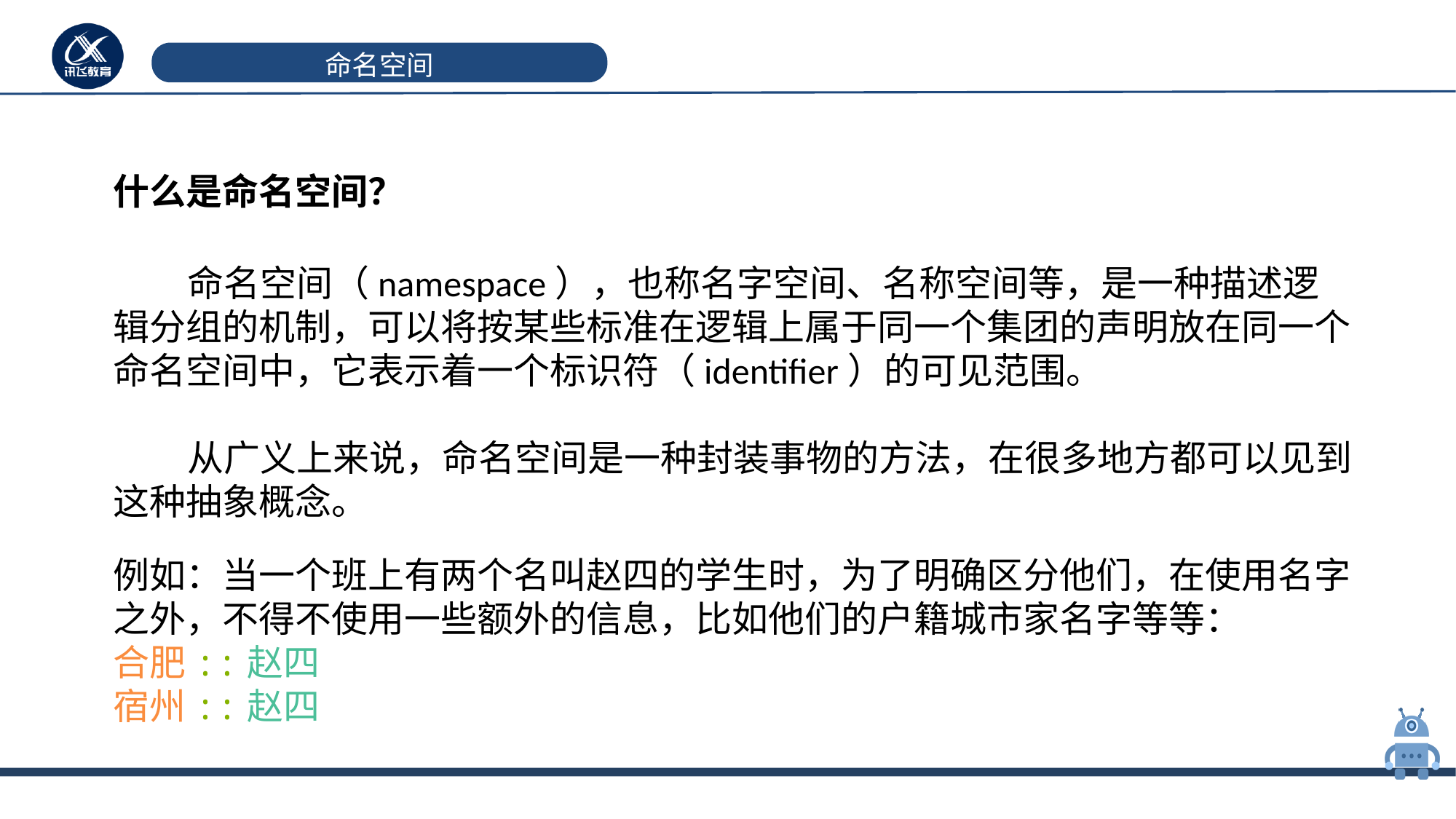

# 命名空间
什么是命名空间？
        命名空间（namespace），也称名字空间、名称空间等，是一种描述逻辑分组的机制，可以将按某些标准在逻辑上属于同一个集团的声明放在同一个命名空间中，它表示着一个标识符（identifier）的可见范围。

        从广义上来说，命名空间是一种封装事物的方法，在很多地方都可以见到这种抽象概念。
例如：当一个班上有两个名叫赵四的学生时，为了明确区分他们，在使用名字之外，不得不使用一些额外的信息，比如他们的户籍城市家名字等等：
合肥::赵四
宿州::赵四